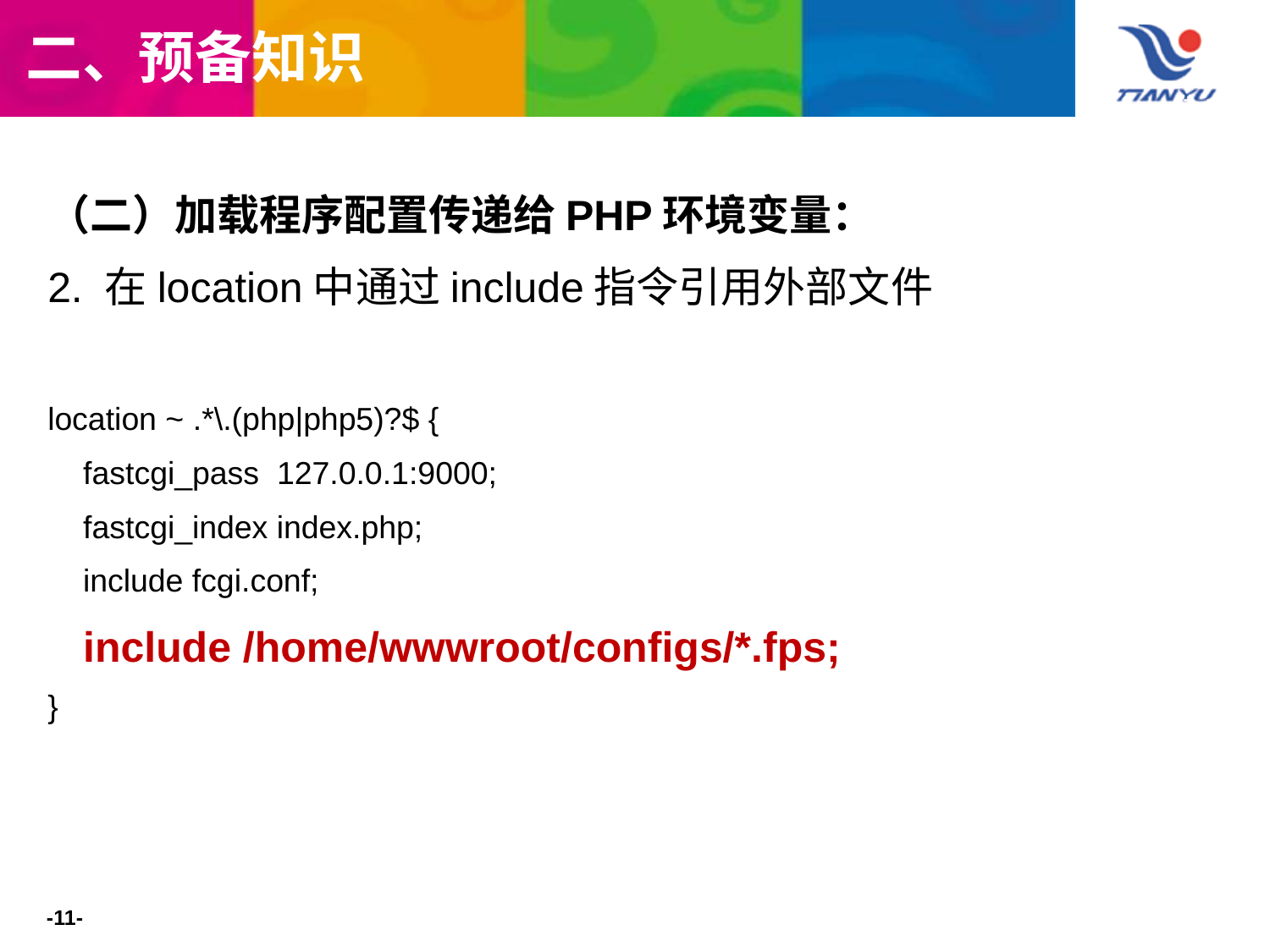

# 二、预备知识
（二）加载程序配置传递给PHP环境变量：
2. 在location中通过include指令引用外部文件

location ~ .*\.(php|php5)?$ {
    fastcgi_pass  127.0.0.1:9000;
    fastcgi_index index.php;
    include fcgi.conf;
    include /home/wwwroot/configs/*.fps;
}